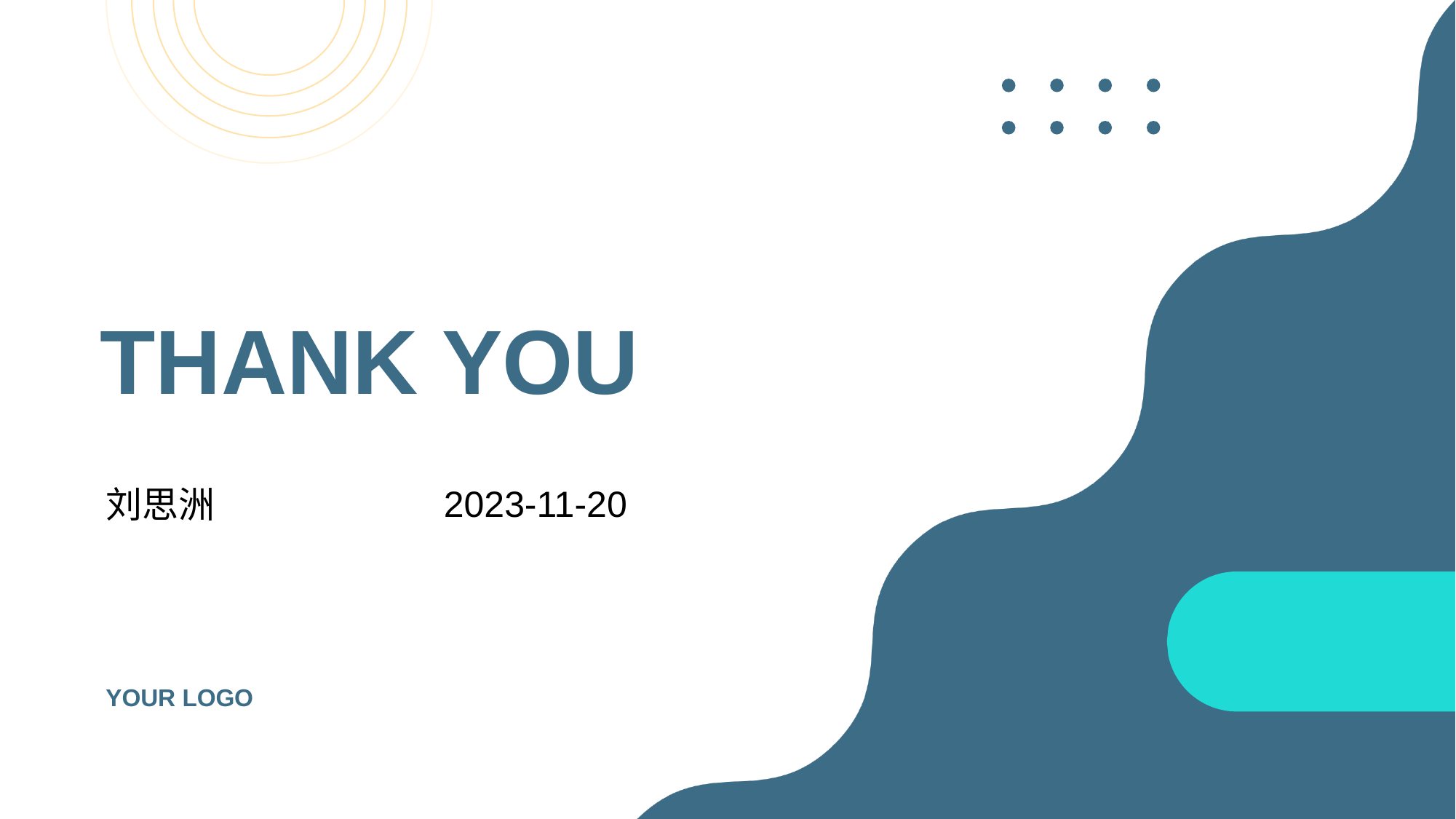

# THANK YOU
2023-11-20
刘思洲
YOUR LOGO